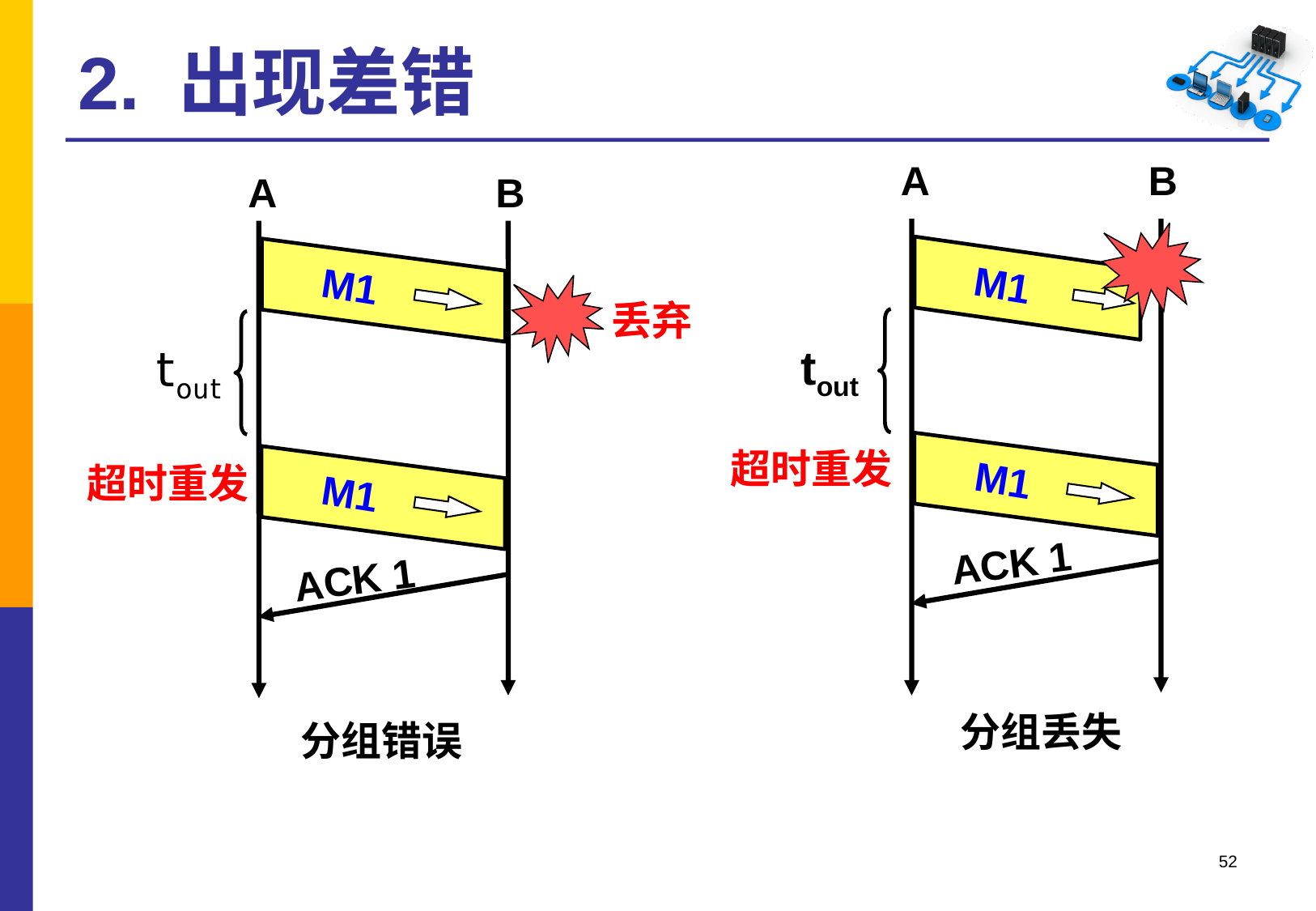

# 2. 出现差错
A
B
A
B

M1

M1

丢弃

tout

tout

M1

超时重发

M1

超时重发
ACK 1

ACK 1

分组丢失
分组错误
52